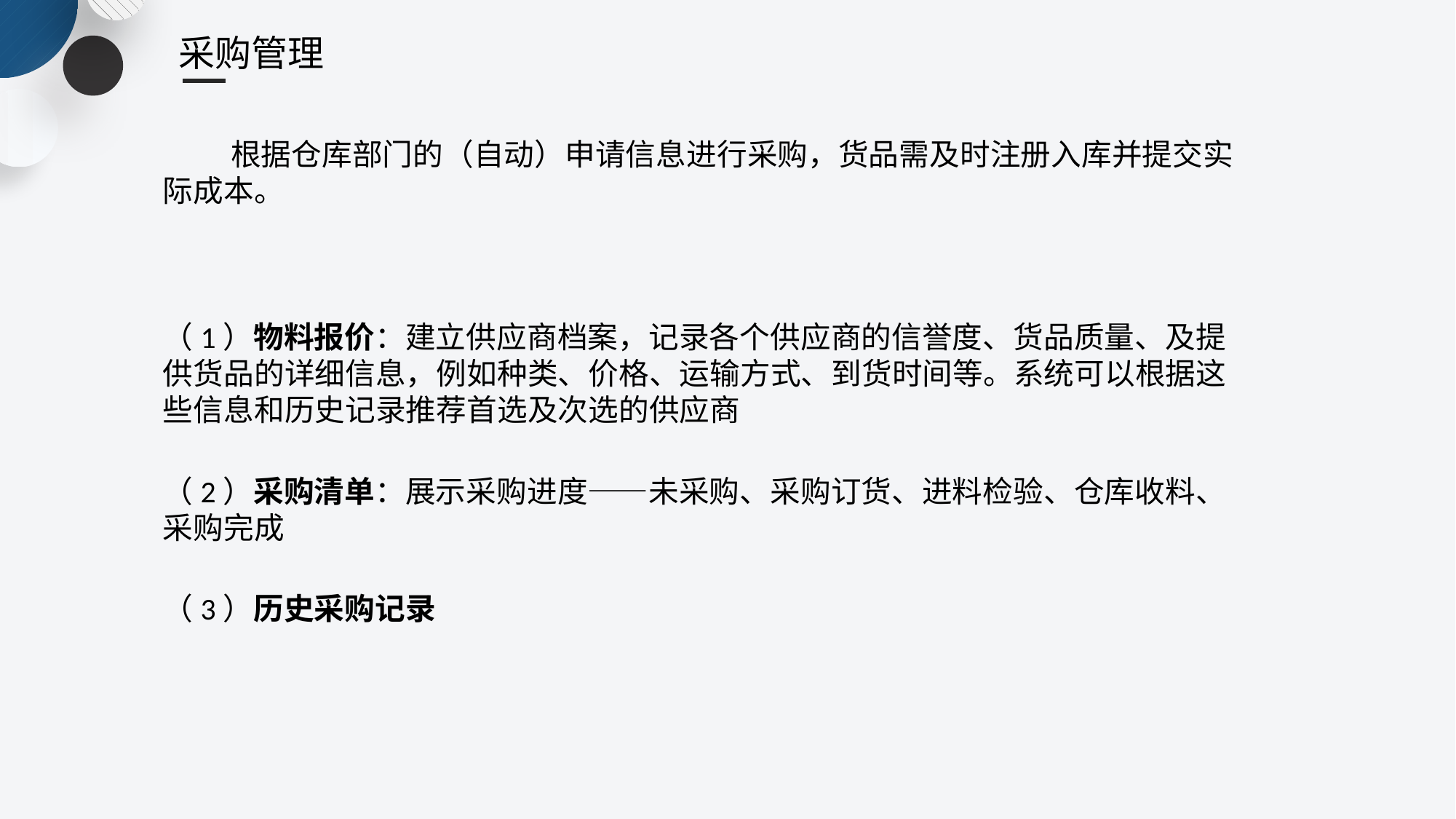

采购管理

         根据仓库部门的（自动）申请信息进行采购，货品需及时注册入库并提交实际成本。
（1）物料报价：建立供应商档案，记录各个供应商的信誉度、货品质量、及提供货品的详细信息，例如种类、价格、运输方式、到货时间等。系统可以根据这些信息和历史记录推荐首选及次选的供应商
（2）采购清单：展示采购进度——未采购、采购订货、进料检验、仓库收料、采购完成
（3）历史采购记录